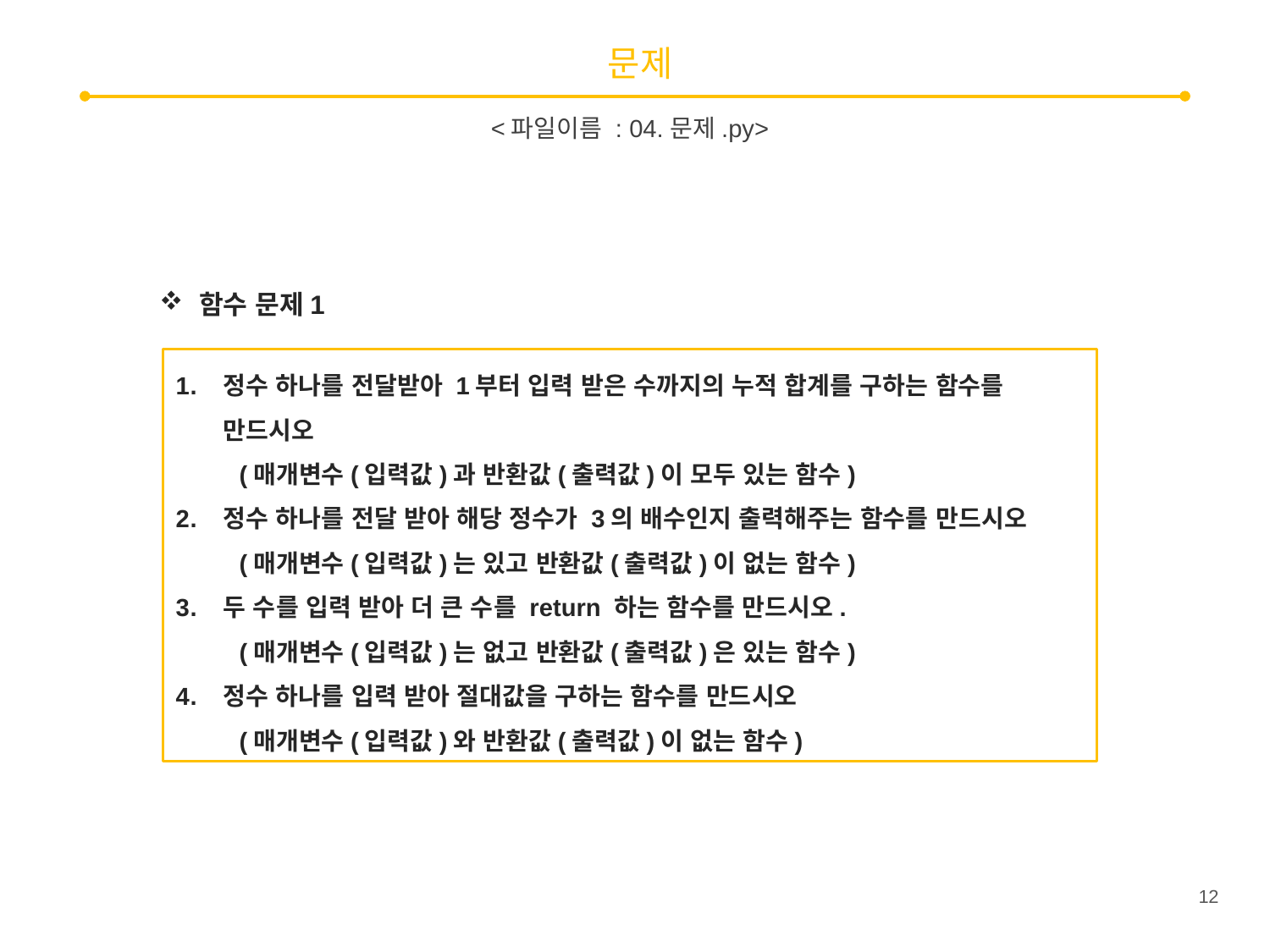

# 문제
<파일이름 : 04.문제.py>
함수 문제1
정수 하나를 전달받아 1부터 입력 받은 수까지의 누적 합계를 구하는 함수를 만드시오
(매개변수(입력값)과 반환값(출력값)이 모두 있는 함수)
정수 하나를 전달 받아 해당 정수가 3의 배수인지 출력해주는 함수를 만드시오
(매개변수(입력값)는 있고 반환값(출력값)이 없는 함수)
두 수를 입력 받아 더 큰 수를 return 하는 함수를 만드시오.
(매개변수(입력값)는 없고 반환값(출력값)은 있는 함수)
정수 하나를 입력 받아 절대값을 구하는 함수를 만드시오
(매개변수(입력값)와 반환값(출력값)이 없는 함수)